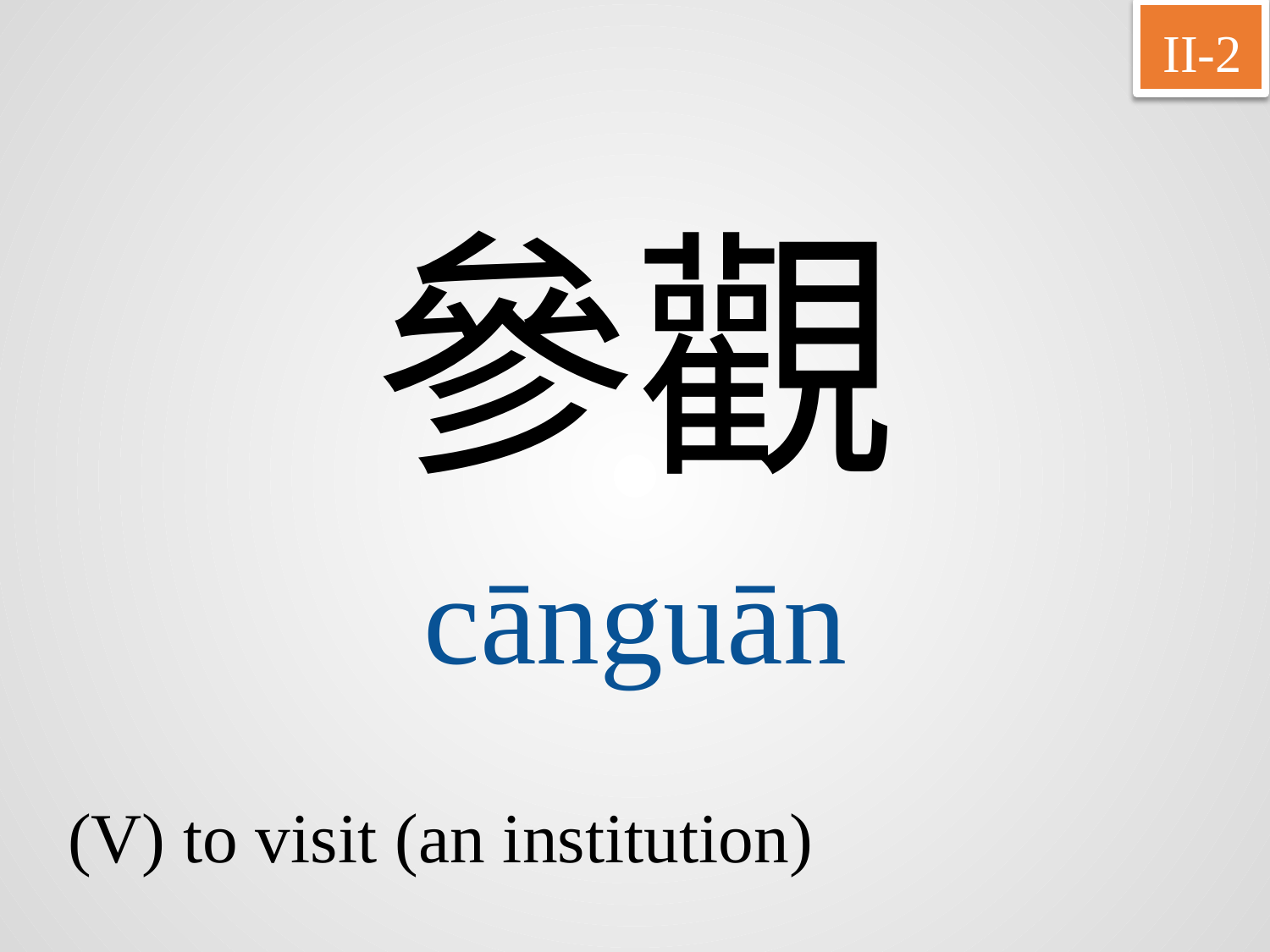

II-2

參觀
cānguān
(V) to visit (an institution)